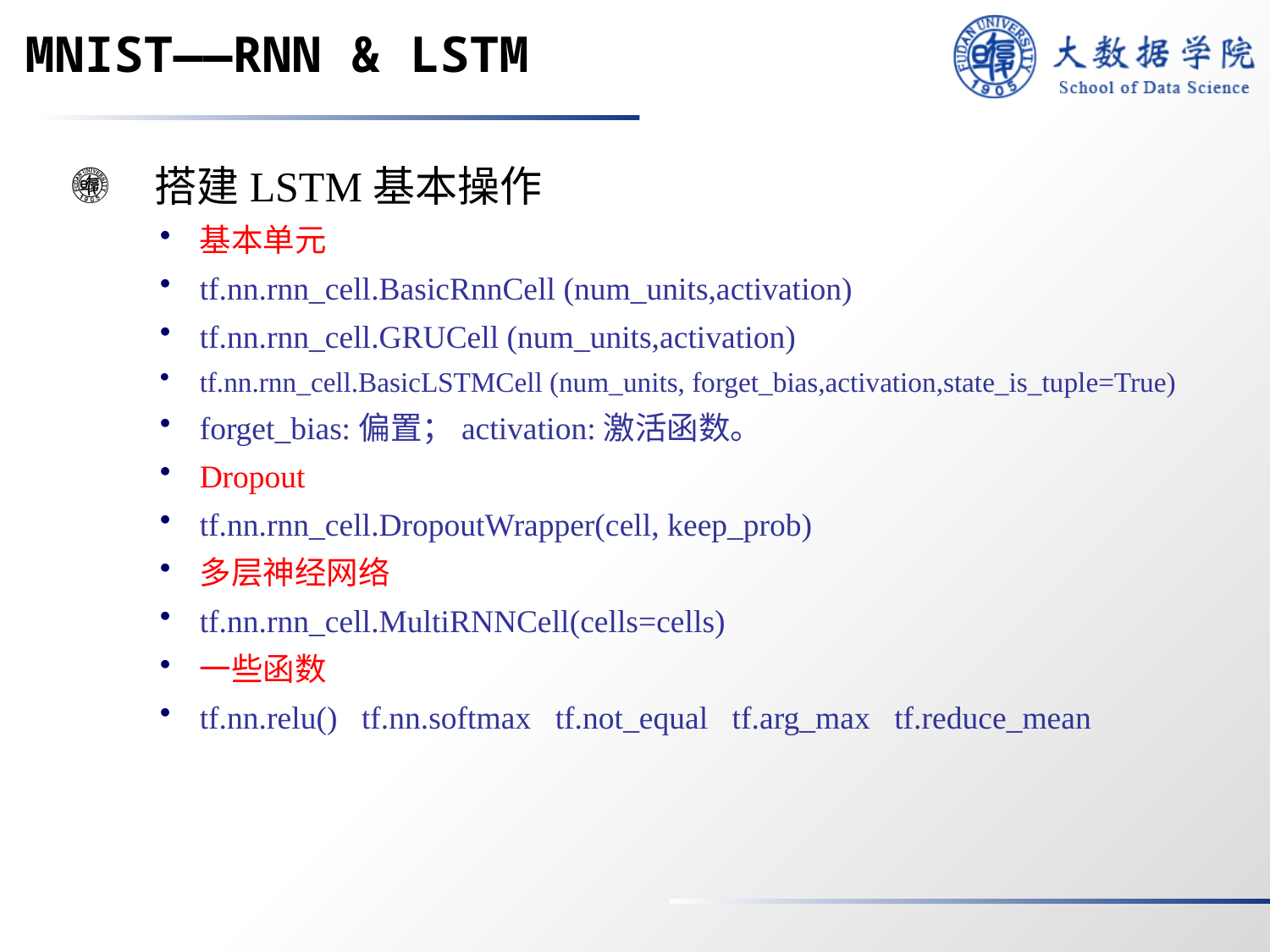

# MNIST——RNN & LSTM
 搭建LSTM基本操作
基本单元
tf.nn.rnn_cell.BasicRnnCell (num_units,activation)
tf.nn.rnn_cell.GRUCell (num_units,activation)
tf.nn.rnn_cell.BasicLSTMCell (num_units, forget_bias,activation,state_is_tuple=True)
forget_bias:偏置；activation:激活函数。
Dropout
tf.nn.rnn_cell.DropoutWrapper(cell, keep_prob)
多层神经网络
tf.nn.rnn_cell.MultiRNNCell(cells=cells)
一些函数
tf.nn.relu()   tf.nn.softmax   tf.not_equal   tf.arg_max   tf.reduce_mean

16